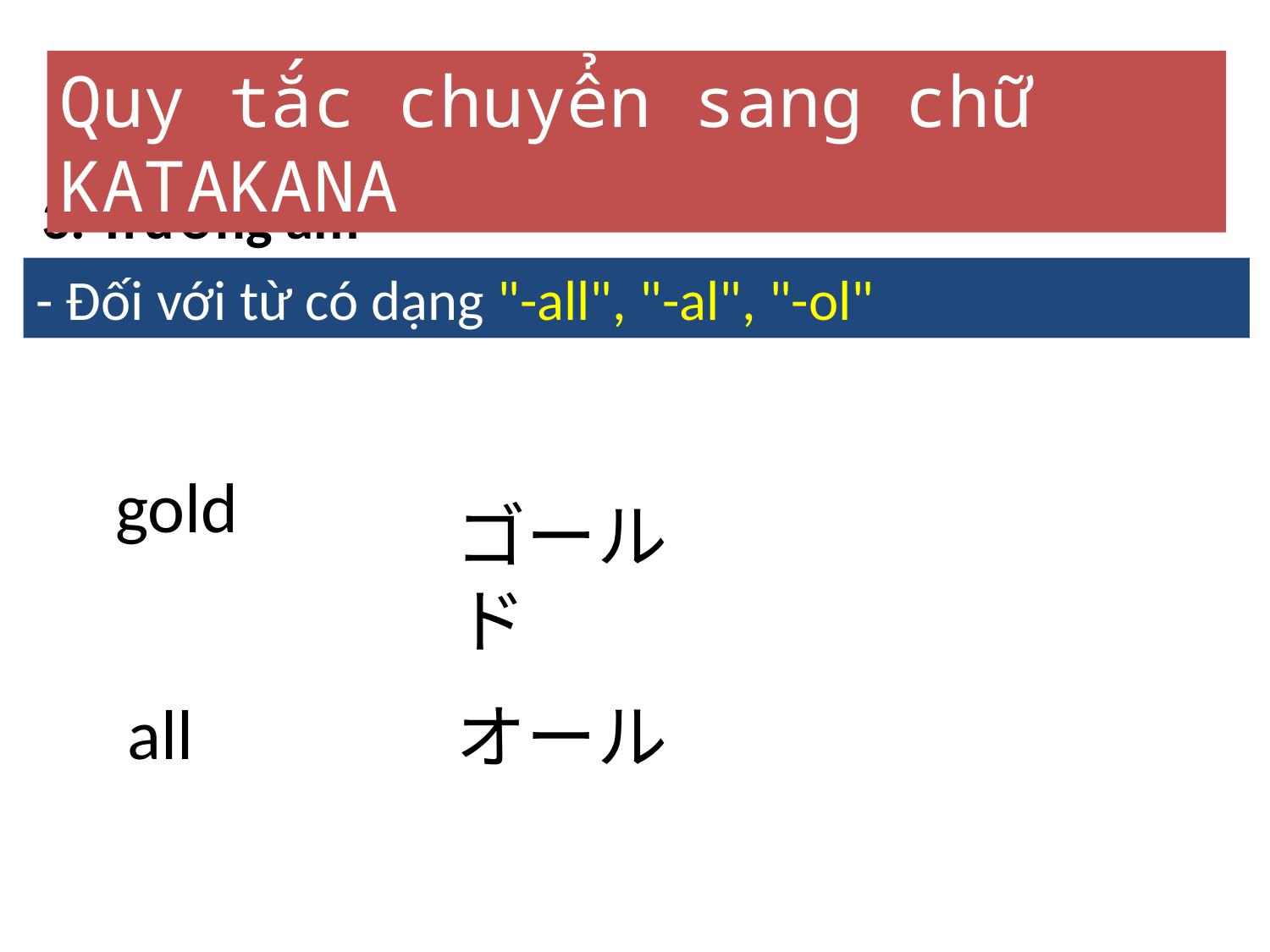

Quy tắc chuyển sang chữ KATAKANA
3. Trường âm
- Đối với từ có dạng "-all", "-al", "-ol"
gold
ゴールド
all
オール
8